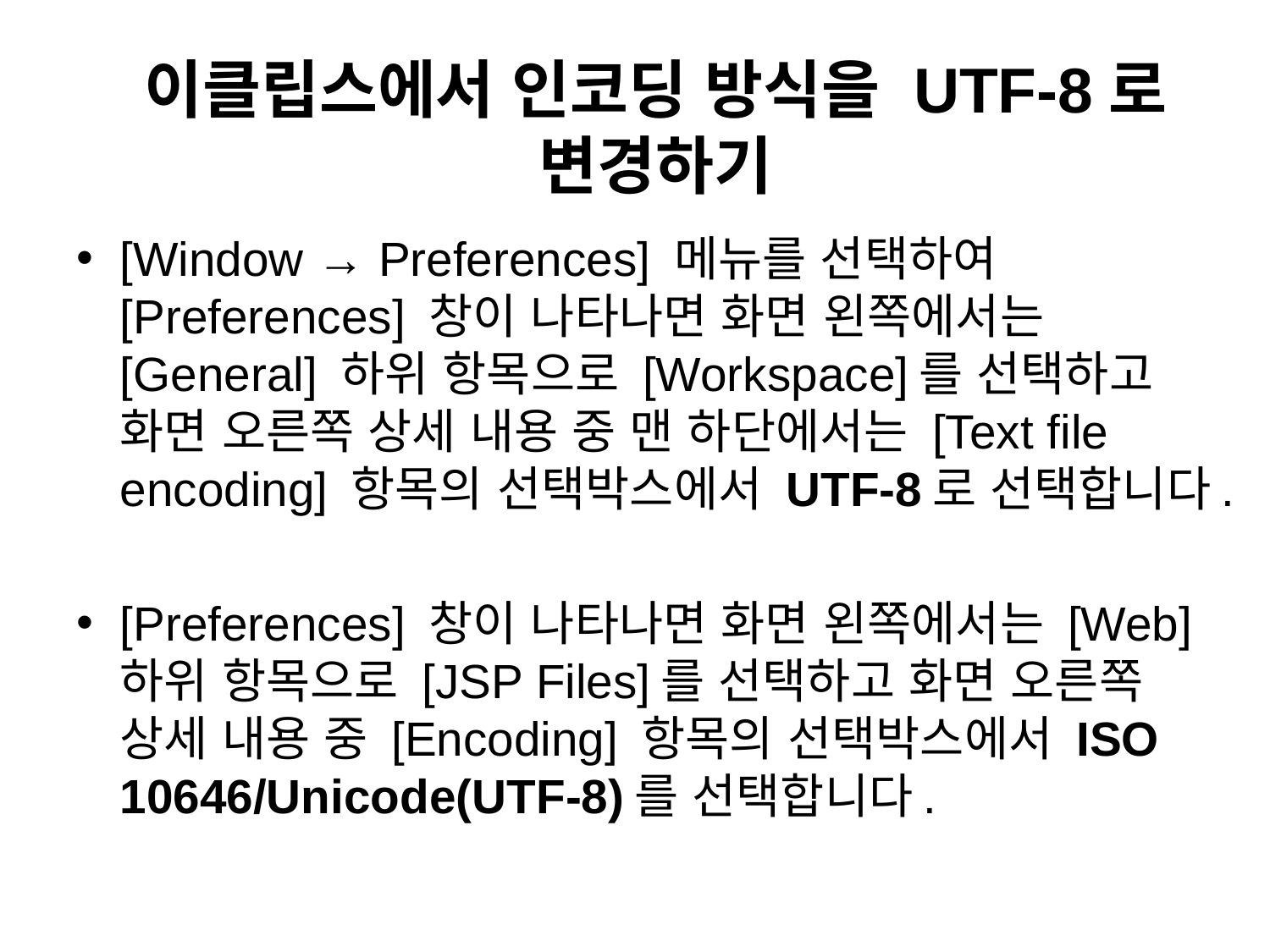

# 이클립스에서 인코딩 방식을 UTF-8로 변경하기
[Window → Preferences] 메뉴를 선택하여 [Preferences] 창이 나타나면 화면 왼쪽에서는 [General] 하위 항목으로 [Workspace]를 선택하고 화면 오른쪽 상세 내용 중 맨 하단에서는 [Text file encoding] 항목의 선택박스에서 UTF-8로 선택합니다.

[Preferences] 창이 나타나면 화면 왼쪽에서는 [Web] 하위 항목으로 [JSP Files]를 선택하고 화면 오른쪽 상세 내용 중 [Encoding] 항목의 선택박스에서 ISO 10646/Unicode(UTF-8)를 선택합니다.